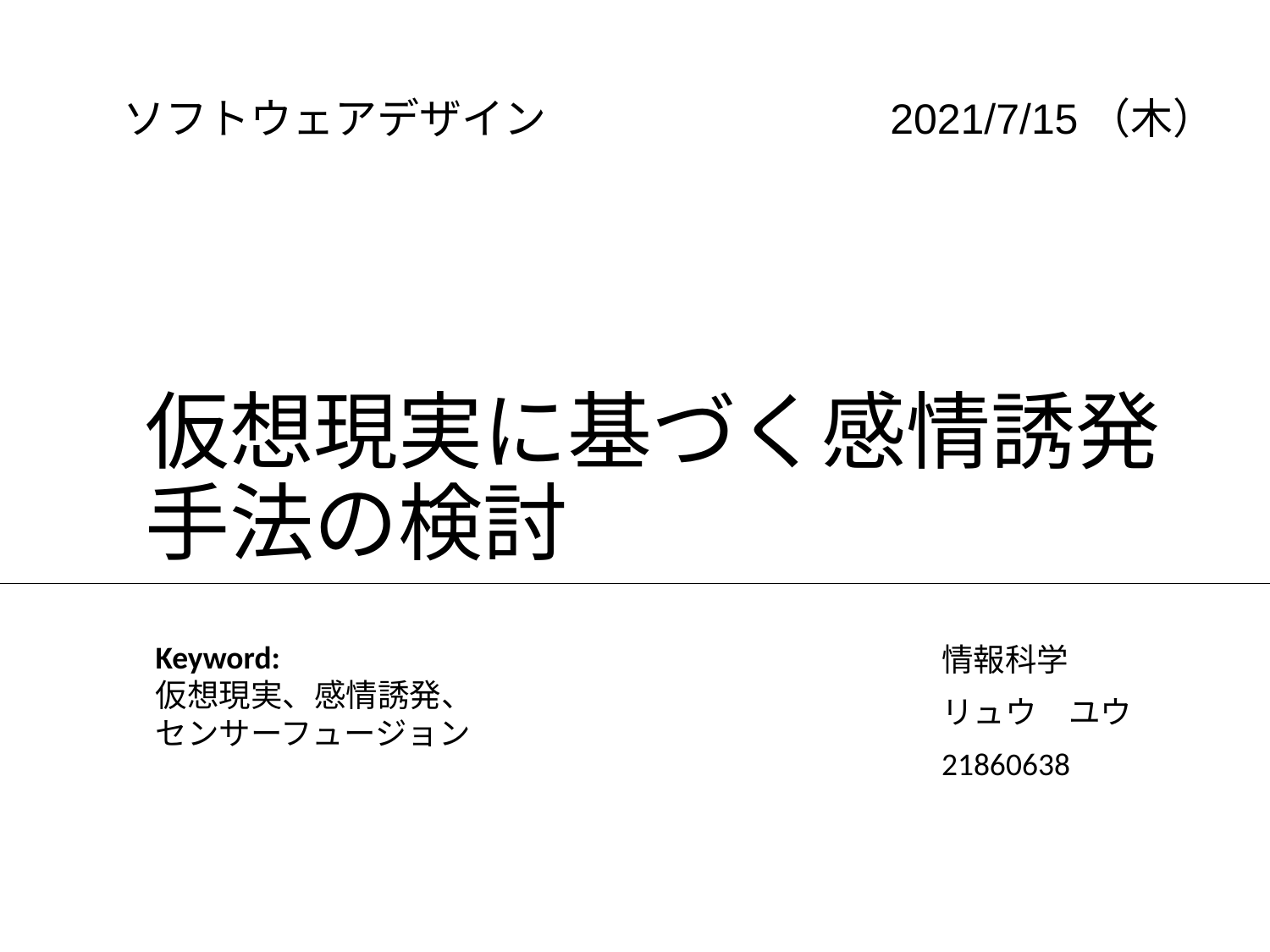

ソフトウェアデザイン
2021/7/15（木）
# 仮想現実に基づく感情誘発手法の検討
Keyword:
仮想現実、感情誘発、
センサーフュージョン
情報科学
リュウ　ユウ
21860638